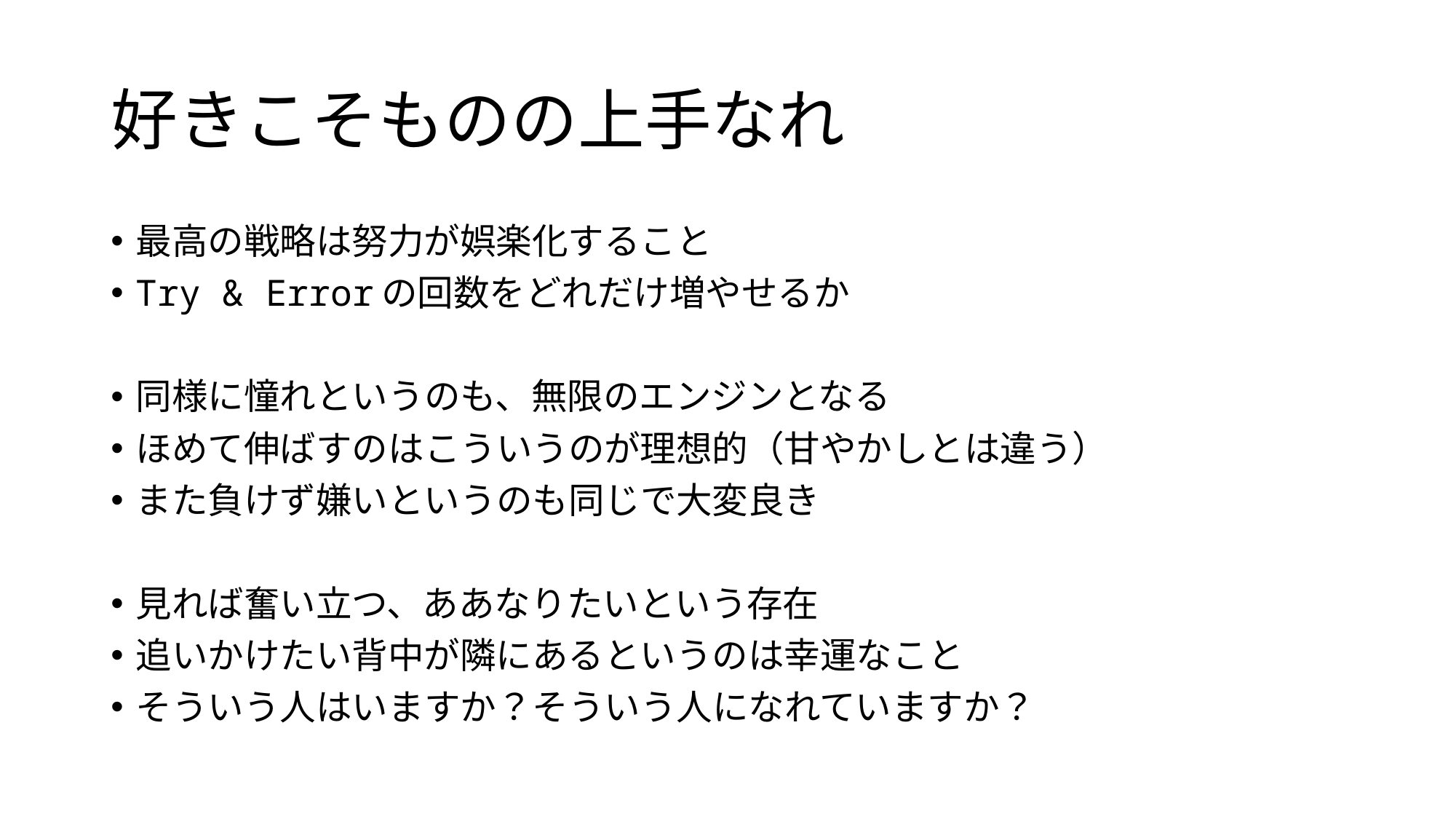

# 好きこそものの上手なれ
最高の戦略は努力が娯楽化すること
Try & Errorの回数をどれだけ増やせるか

同様に憧れというのも、無限のエンジンとなる
ほめて伸ばすのはこういうのが理想的（甘やかしとは違う）
また負けず嫌いというのも同じで大変良き

見れば奮い立つ、ああなりたいという存在
追いかけたい背中が隣にあるというのは幸運なこと
そういう人はいますか？そういう人になれていますか？